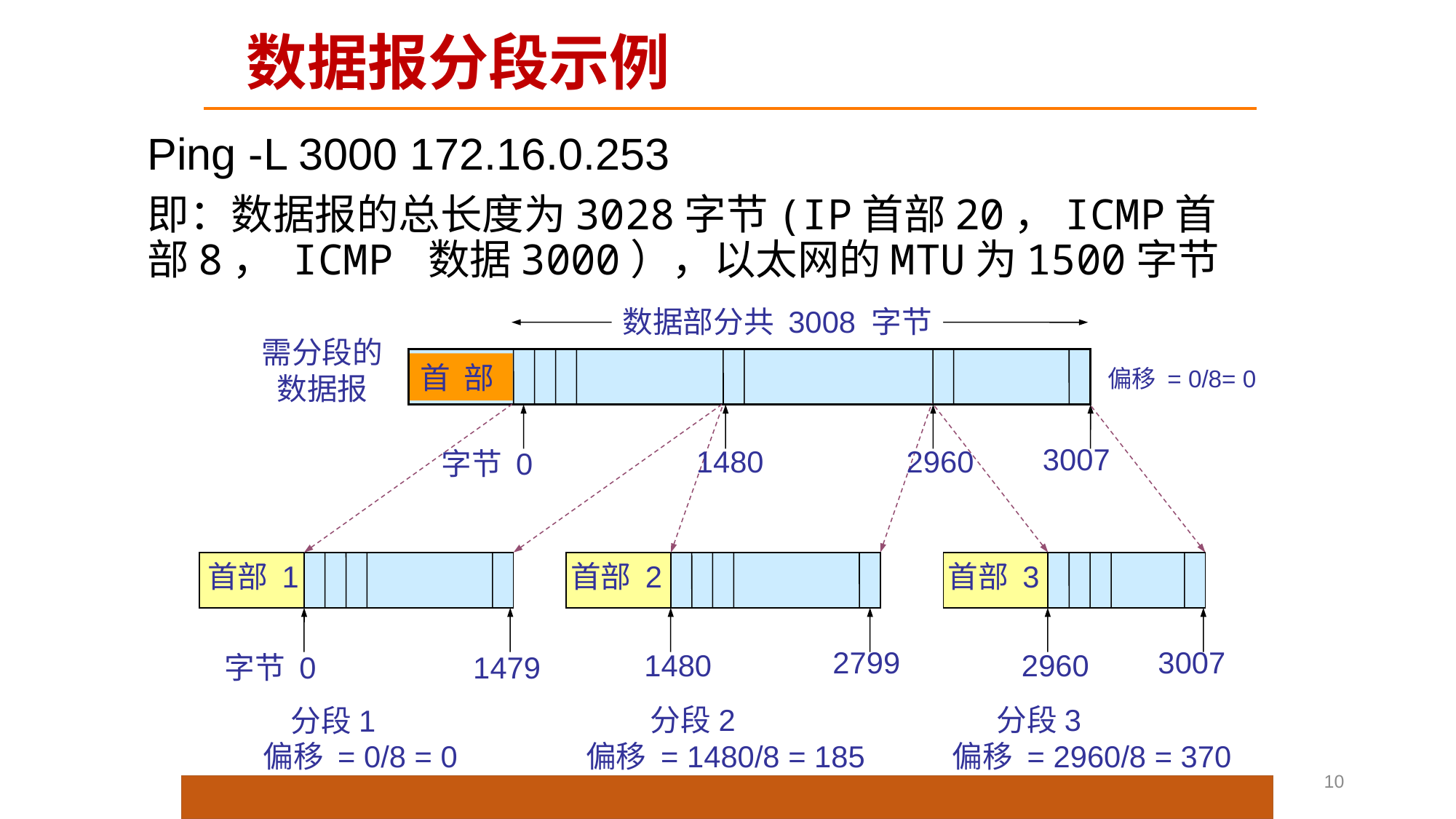

# 数据报分段示例
Ping -L 3000 172.16.0.253
即：数据报的总长度为3028字节(IP首部20，ICMP首部8， ICMP 数据3000），以太网的MTU为1500字节
数据部分共 3008 字节

需分段的
数据报

首  部
偏移 = 0/8= 0

3007
1480
2960
字节 0

首部 1

首部 2

首部 3

2799
3007
1480
2960
1479
字节 0
分段2
分段3
分段1
偏移 = 0/8 = 0
偏移 = 1480/8 = 185
偏移 = 2960/8 = 370
10

IP报文格式